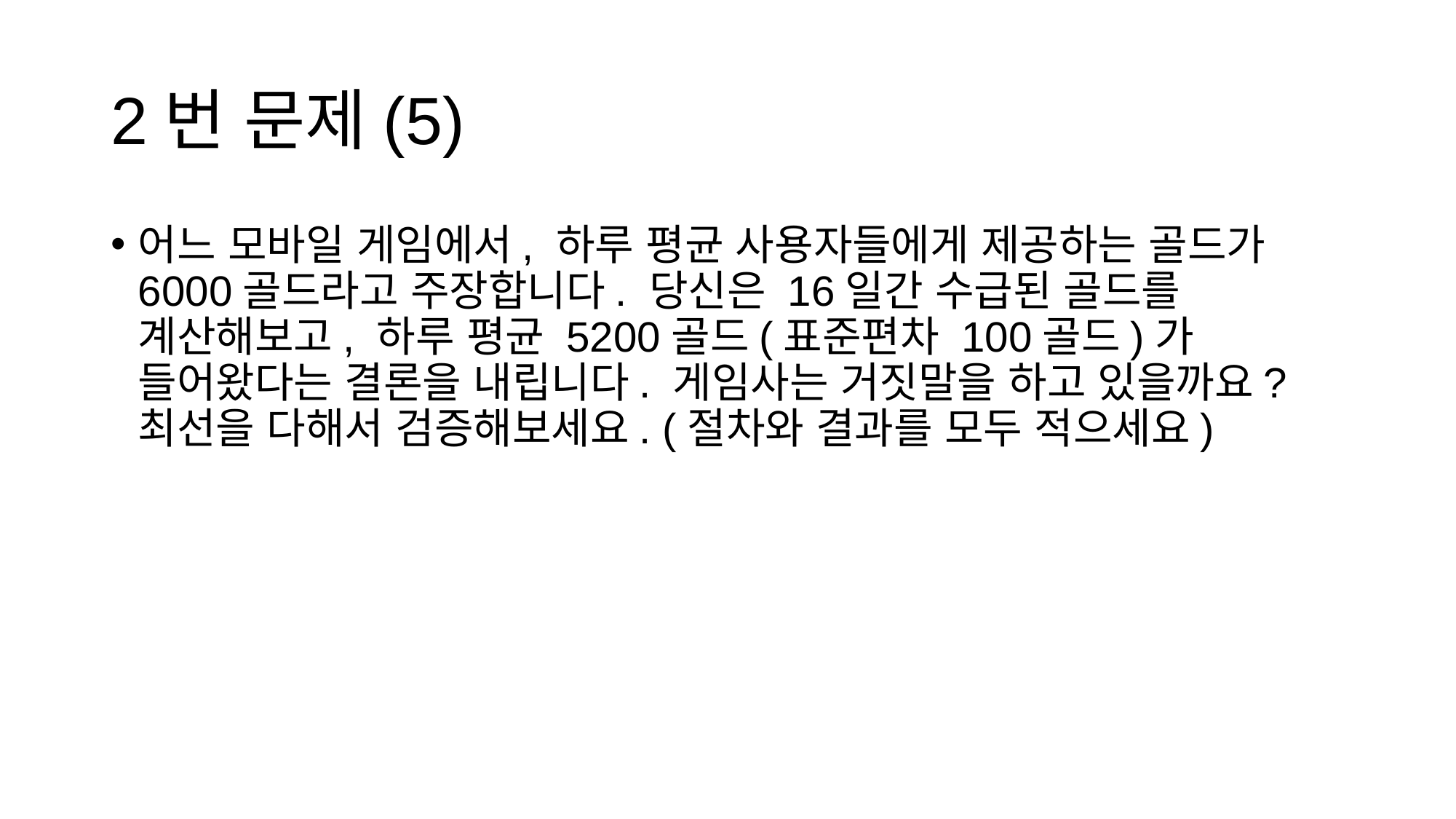

# 2번 문제(5)
어느 모바일 게임에서, 하루 평균 사용자들에게 제공하는 골드가 6000골드라고 주장합니다. 당신은 16일간 수급된 골드를 계산해보고, 하루 평균 5200골드(표준편차 100골드)가 들어왔다는 결론을 내립니다. 게임사는 거짓말을 하고 있을까요? 최선을 다해서 검증해보세요. (절차와 결과를 모두 적으세요)